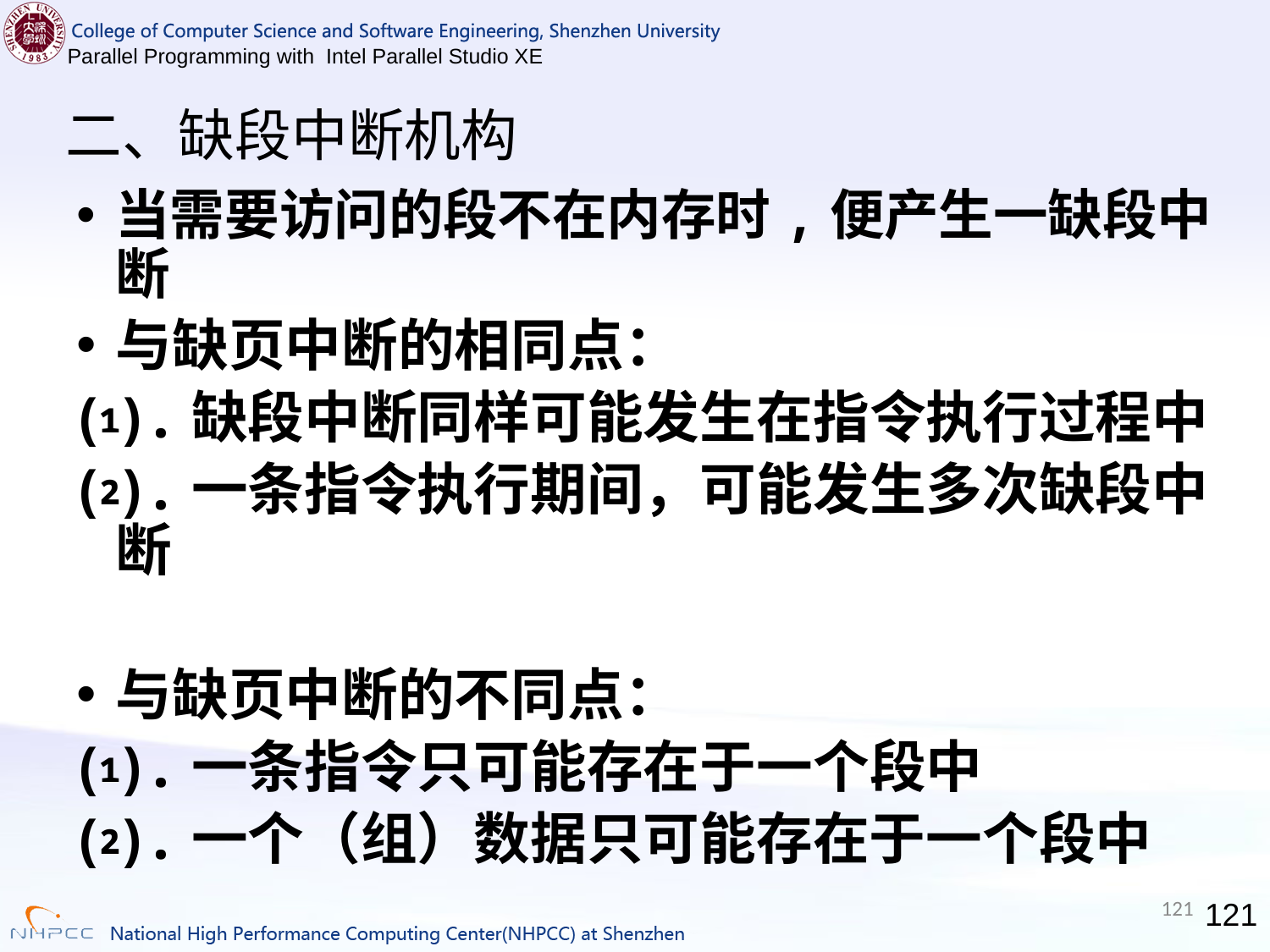

# 二、缺段中断机构
当需要访问的段不在内存时,便产生一缺段中断
与缺页中断的相同点：
⑴.缺段中断同样可能发生在指令执行过程中
⑵.一条指令执行期间，可能发生多次缺段中断

与缺页中断的不同点：
⑴.一条指令只可能存在于一个段中
⑵.一个（组）数据只可能存在于一个段中
121
121